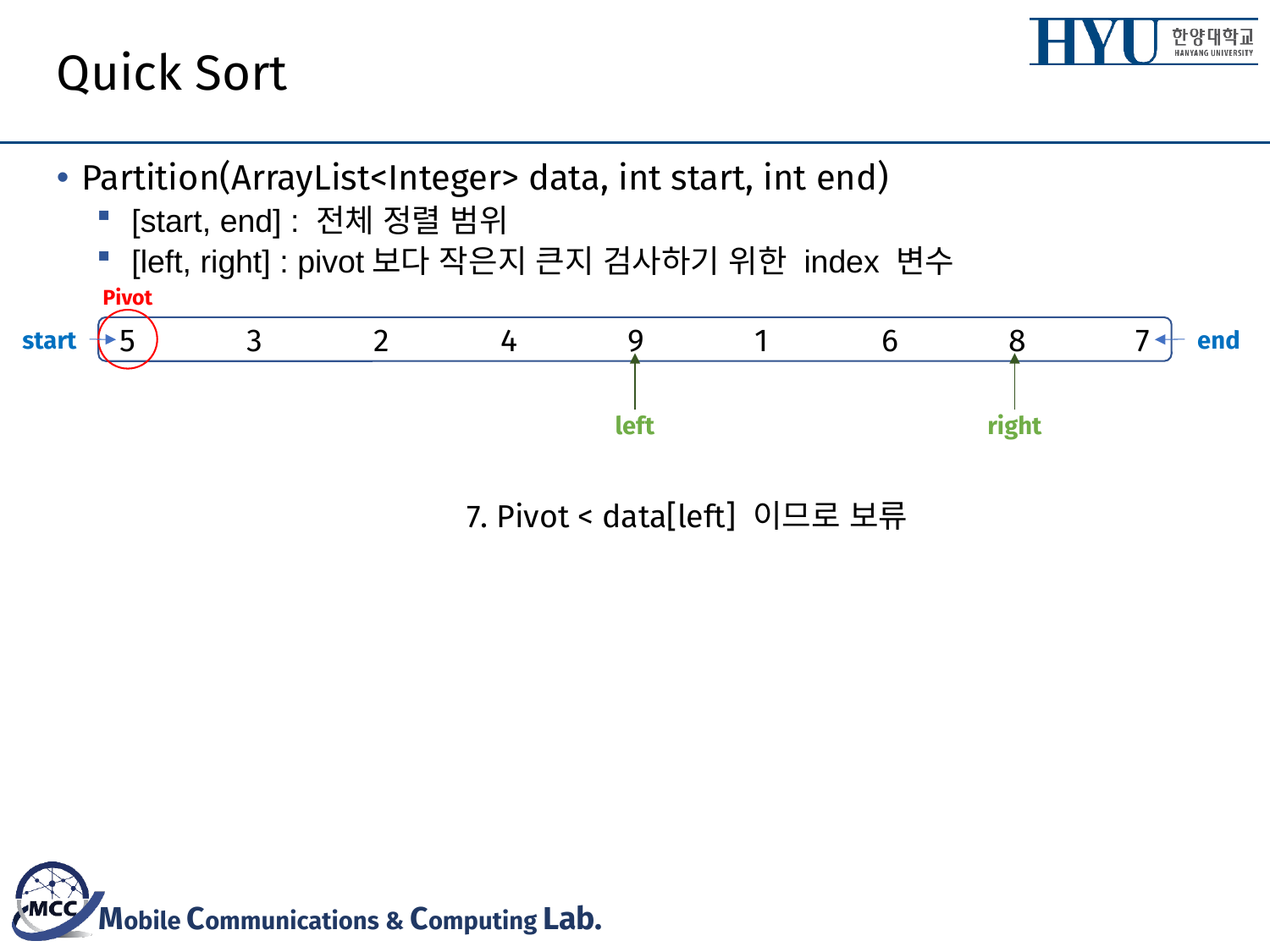

# Quick Sort

Partition(ArrayList<Integer> data, int start, int end)
[start, end] : 전체 정렬 범위
[left, right] : pivot보다 작은지 큰지 검사하기 위한 index 변수

Pivot

5	3	2	4	9	1	6	8	7
start
end
left
right
7. Pivot < data[left] 이므로 보류